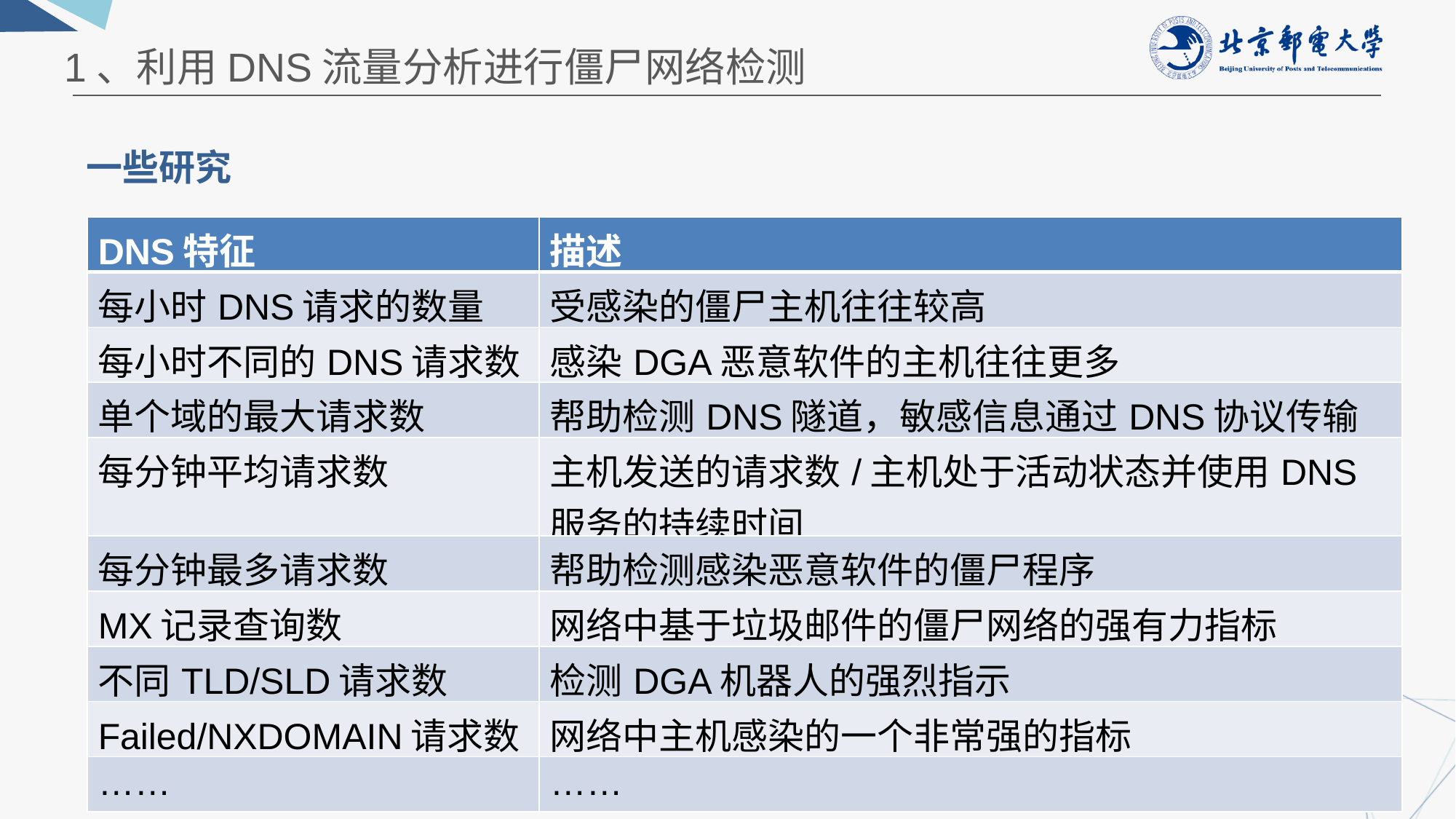

1、利用DNS流量分析进行僵尸网络检测
一些研究
| DNS特征 | 描述 |
| --- | --- |
| 每小时DNS请求的数量 | 受感染的僵尸主机往往较高 |
| 每小时不同的DNS请求数 | 感染DGA恶意软件的主机往往更多 |
| 单个域的最大请求数 | 帮助检测DNS隧道，敏感信息通过DNS协议传输 |
| 每分钟平均请求数 | 主机发送的请求数/主机处于活动状态并使用DNS服务的持续时间 |
| 每分钟最多请求数 | 帮助检测感染恶意软件的僵尸程序 |
| MX记录查询数 | 网络中基于垃圾邮件的僵尸网络的强有力指标 |
| 不同TLD/SLD请求数 | 检测DGA机器人的强烈指示 |
| Failed/NXDOMAIN请求数 | 网络中主机感染的一个非常强的指标 |
| …… | …… |